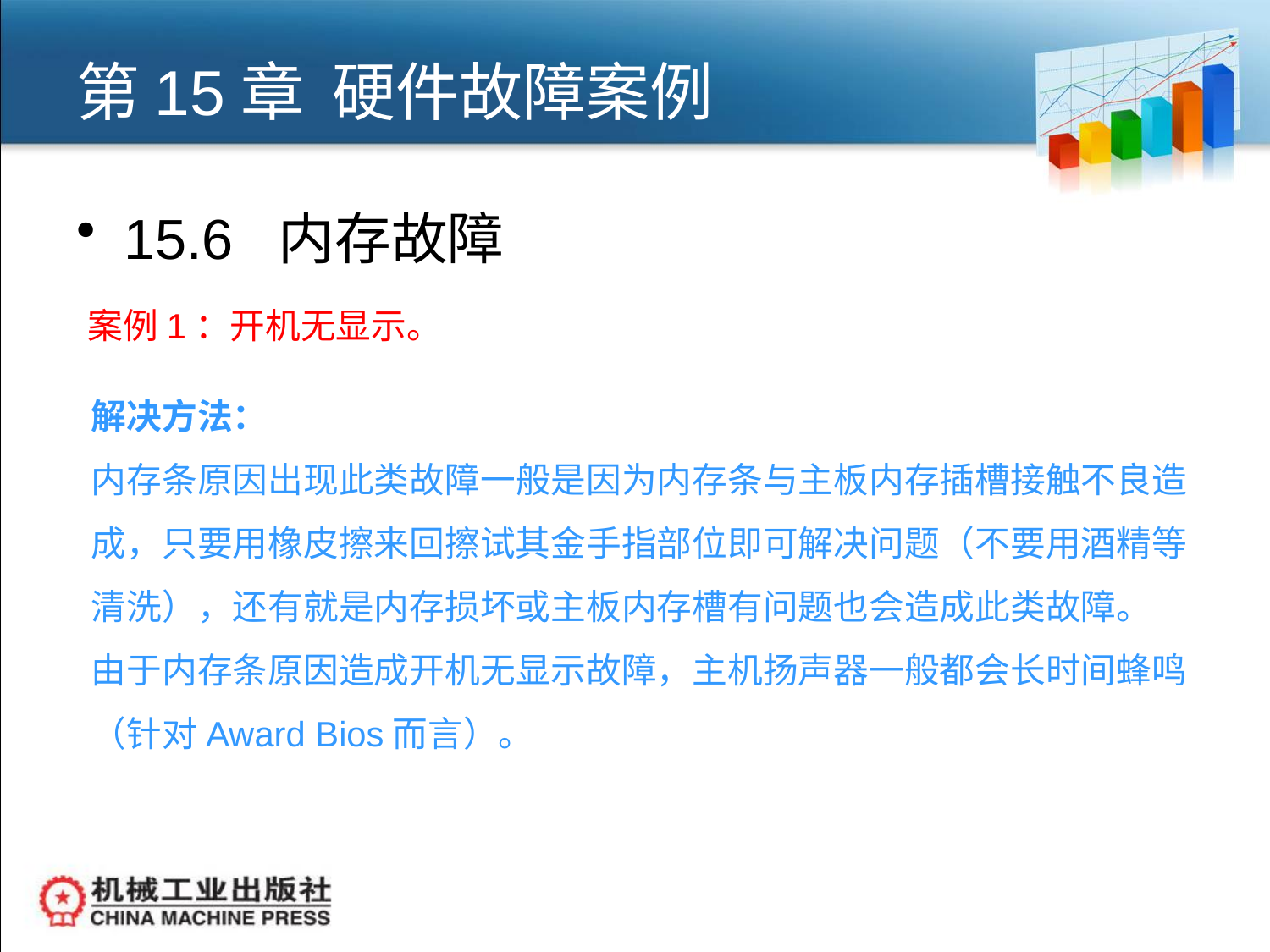

# 第15章  硬件故障案例
15.6  内存故障
案例1：开机无显示。
解决方法：
内存条原因出现此类故障一般是因为内存条与主板内存插槽接触不良造成，只要用橡皮擦来回擦试其金手指部位即可解决问题（不要用酒精等清洗），还有就是内存损坏或主板内存槽有问题也会造成此类故障。
由于内存条原因造成开机无显示故障，主机扬声器一般都会长时间蜂鸣（针对Award Bios而言）。